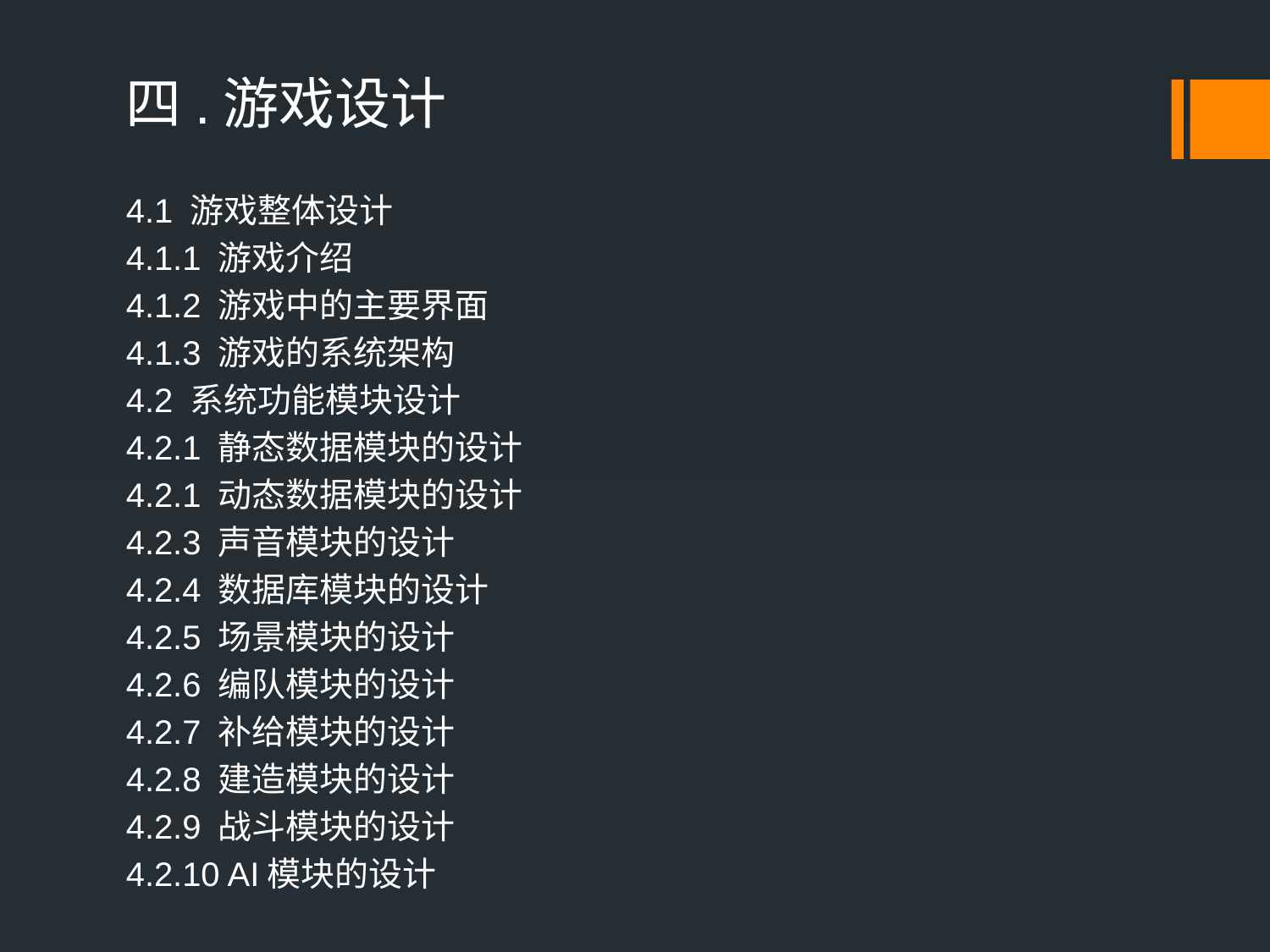

四.游戏设计

4.1 游戏整体设计
4.1.1 游戏介绍
4.1.2 游戏中的主要界面
4.1.3 游戏的系统架构
4.2 系统功能模块设计
4.2.1 静态数据模块的设计
4.2.1 动态数据模块的设计
4.2.3 声音模块的设计
4.2.4 数据库模块的设计
4.2.5 场景模块的设计
4.2.6 编队模块的设计
4.2.7 补给模块的设计
4.2.8 建造模块的设计
4.2.9 战斗模块的设计
4.2.10 AI模块的设计